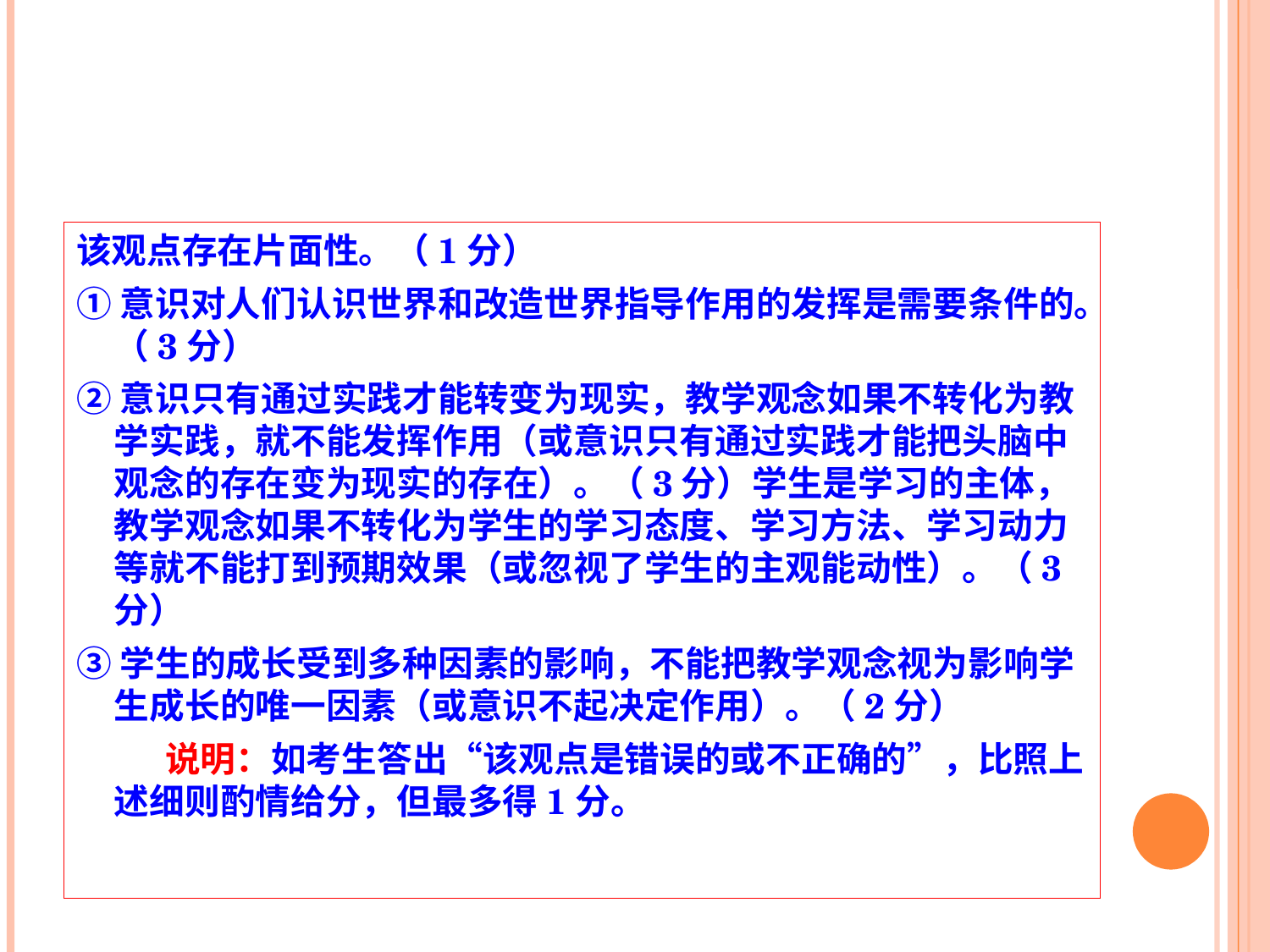

#
该观点存在片面性。（1分）
①意识对人们认识世界和改造世界指导作用的发挥是需要条件的。（3分）
②意识只有通过实践才能转变为现实，教学观念如果不转化为教学实践，就不能发挥作用（或意识只有通过实践才能把头脑中观念的存在变为现实的存在）。（3分）学生是学习的主体，教学观念如果不转化为学生的学习态度、学习方法、学习动力等就不能打到预期效果（或忽视了学生的主观能动性）。（3分）
③学生的成长受到多种因素的影响，不能把教学观念视为影响学生成长的唯一因素（或意识不起决定作用）。（2分）
          说明：如考生答出“该观点是错误的或不正确的”，比照上述细则酌情给分，但最多得1分。